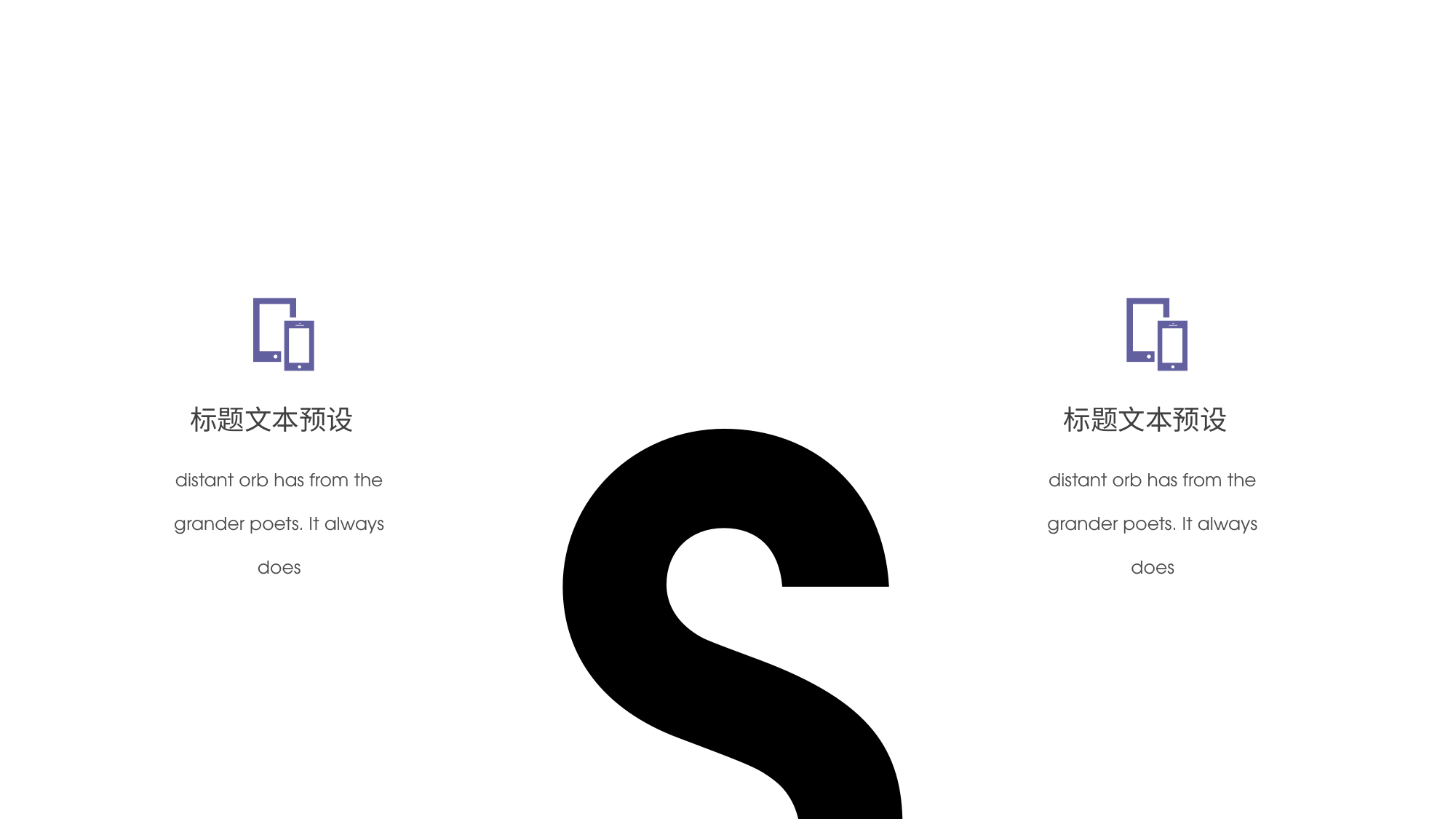

S

标题文本预设
标题文本预设
distant orb has from the grander poets. It always does
distant orb has from the grander poets. It always does